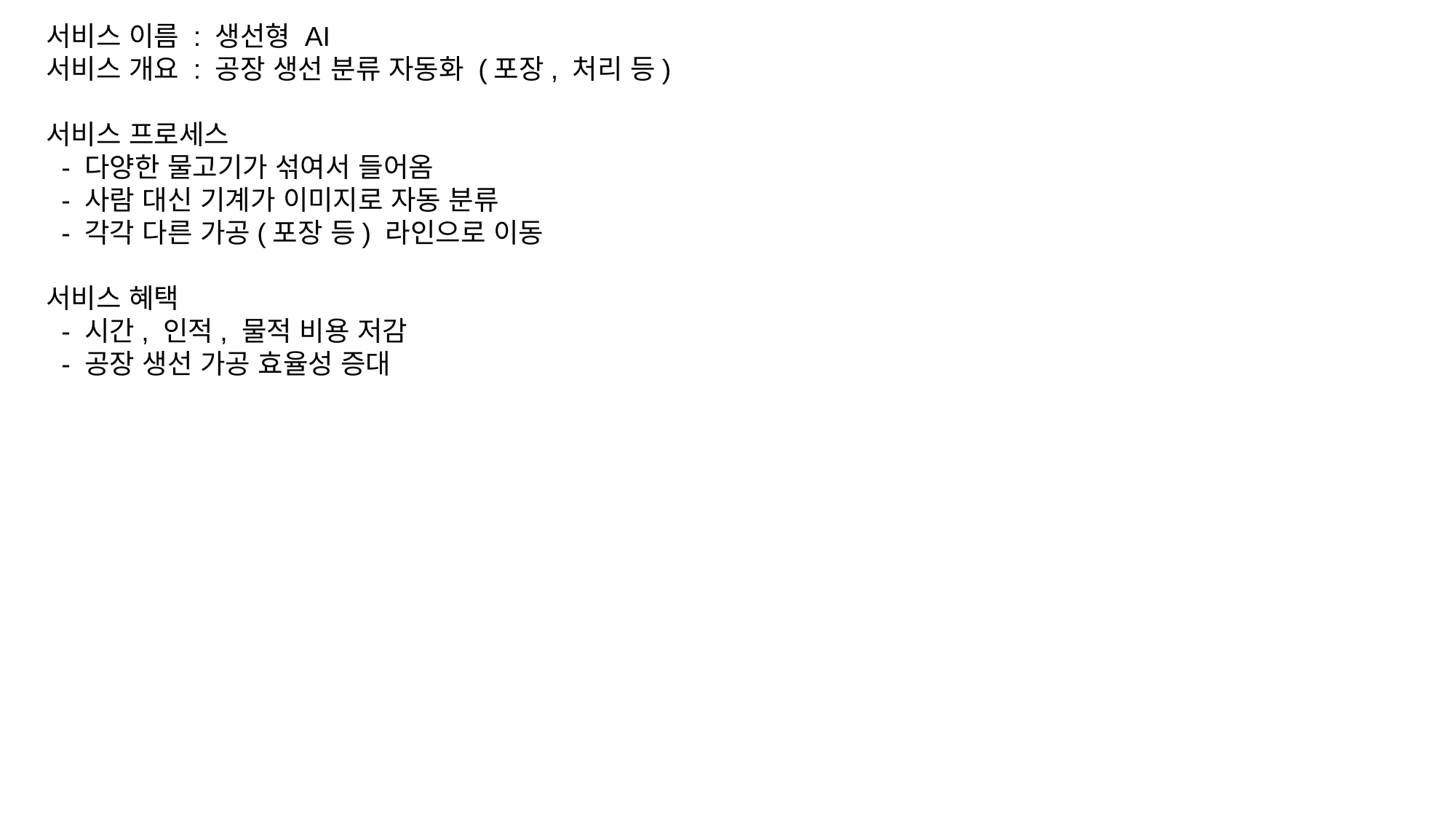

서비스 이름 : 생선형 AI
서비스 개요 : 공장 생선 분류 자동화 (포장, 처리 등)

서비스 프로세스
  - 다양한 물고기가 섞여서 들어옴
  - 사람 대신 기계가 이미지로 자동 분류
  - 각각 다른 가공(포장 등) 라인으로 이동

서비스 혜택
  - 시간, 인적, 물적 비용 저감
  - 공장 생선 가공 효율성 증대